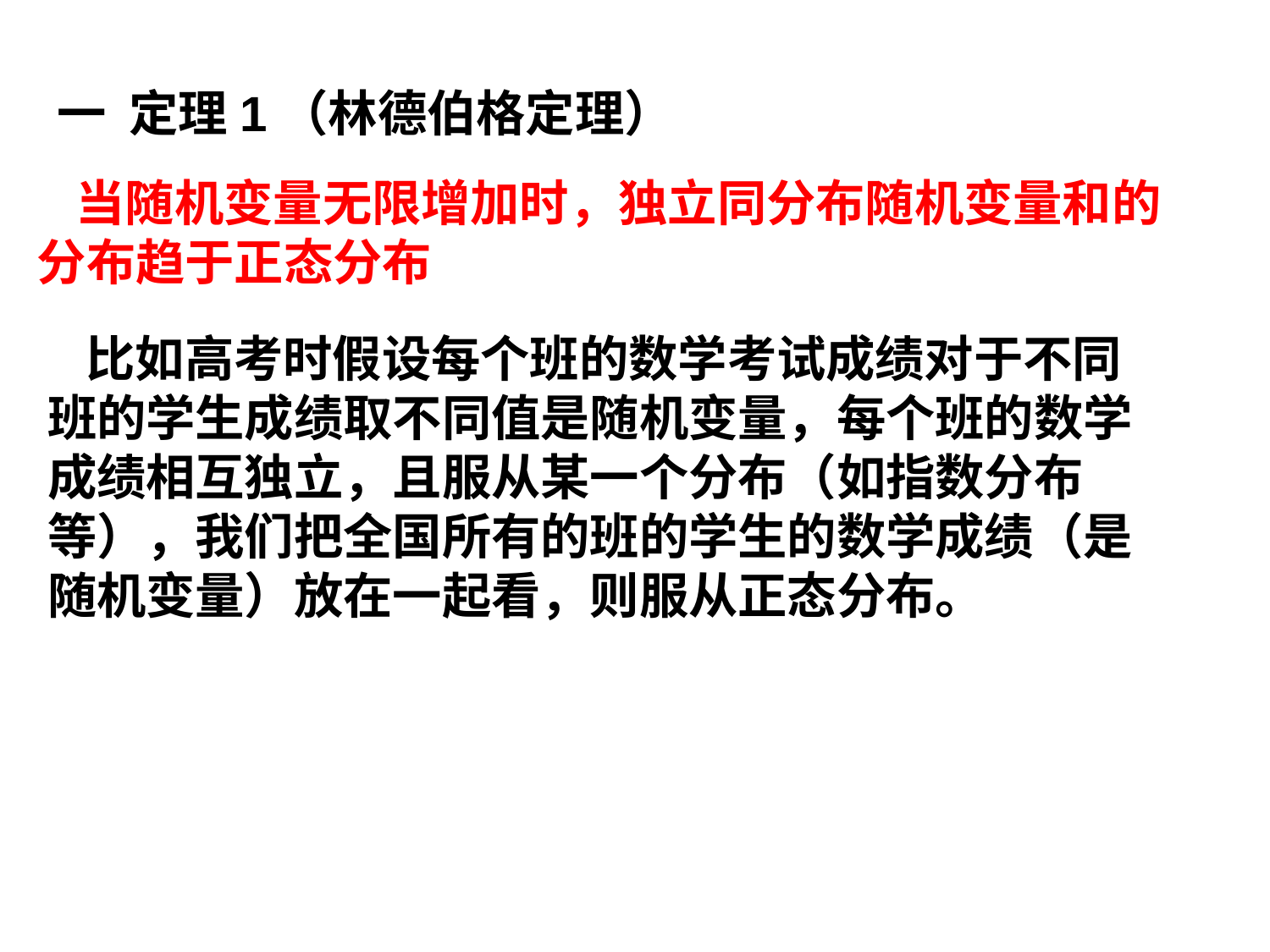

一  定理1（林德伯格定理）
   当随机变量无限增加时，独立同分布随机变量和的分布趋于正态分布
   比如高考时假设每个班的数学考试成绩对于不同班的学生成绩取不同值是随机变量，每个班的数学成绩相互独立，且服从某一个分布（如指数分布等），我们把全国所有的班的学生的数学成绩（是随机变量）放在一起看，则服从正态分布。